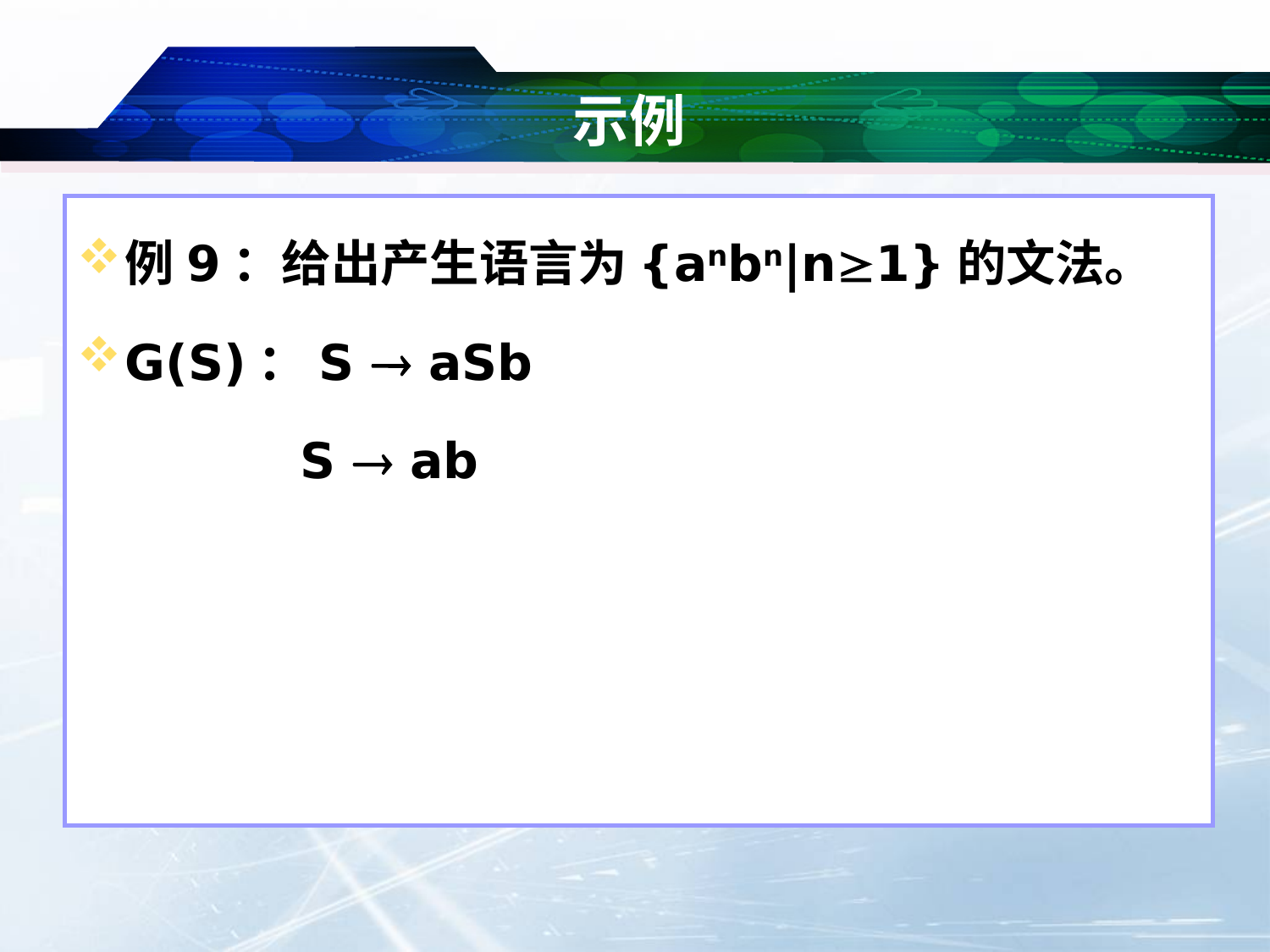

# 示例
例9：给出产生语言为{anbn|n≥1}的文法。
G(S)：S → aSb
             S → ab